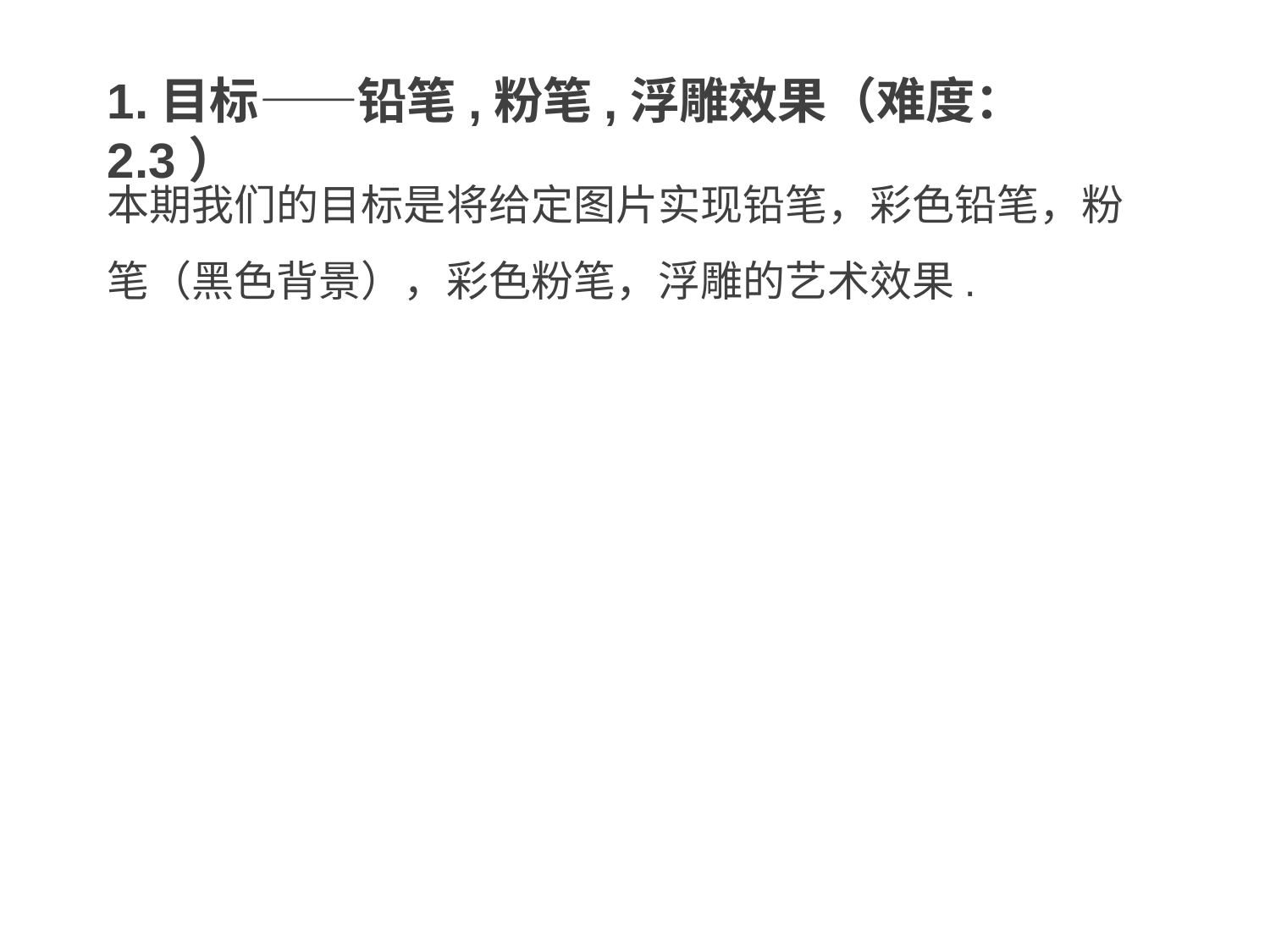

1.目标——铅笔,粉笔,浮雕效果（难度：2.3）
本期我们的目标是将给定图片实现铅笔，彩色铅笔，粉笔（黑色背景），彩色粉笔，浮雕的艺术效果.